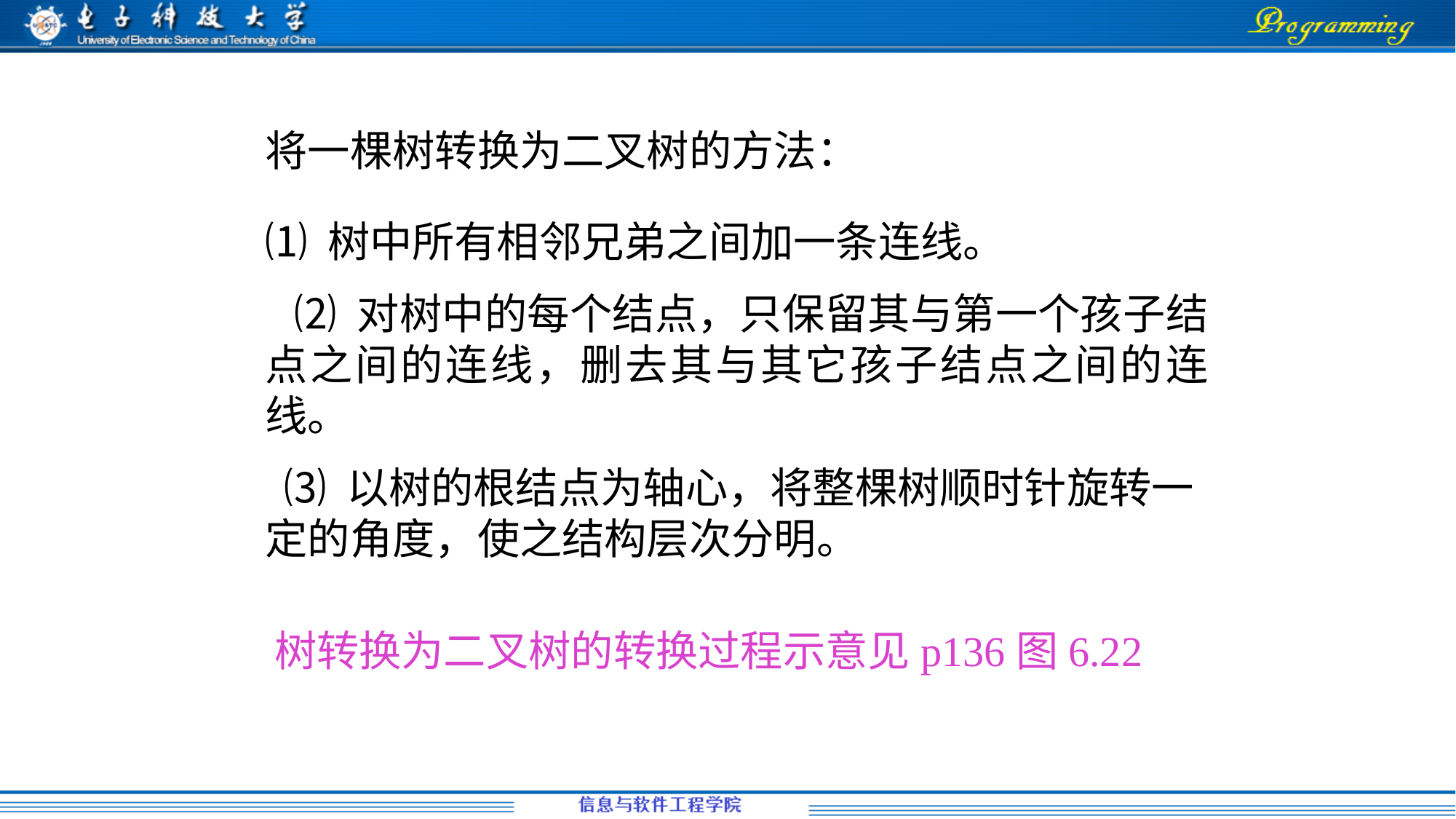

将一棵树转换为二叉树的方法：
⑴ 树中所有相邻兄弟之间加一条连线。
   ⑵ 对树中的每个结点，只保留其与第一个孩子结点之间的连线，删去其与其它孩子结点之间的连线。
  ⑶ 以树的根结点为轴心，将整棵树顺时针旋转一定的角度，使之结构层次分明。
树转换为二叉树的转换过程示意见p136图6.22